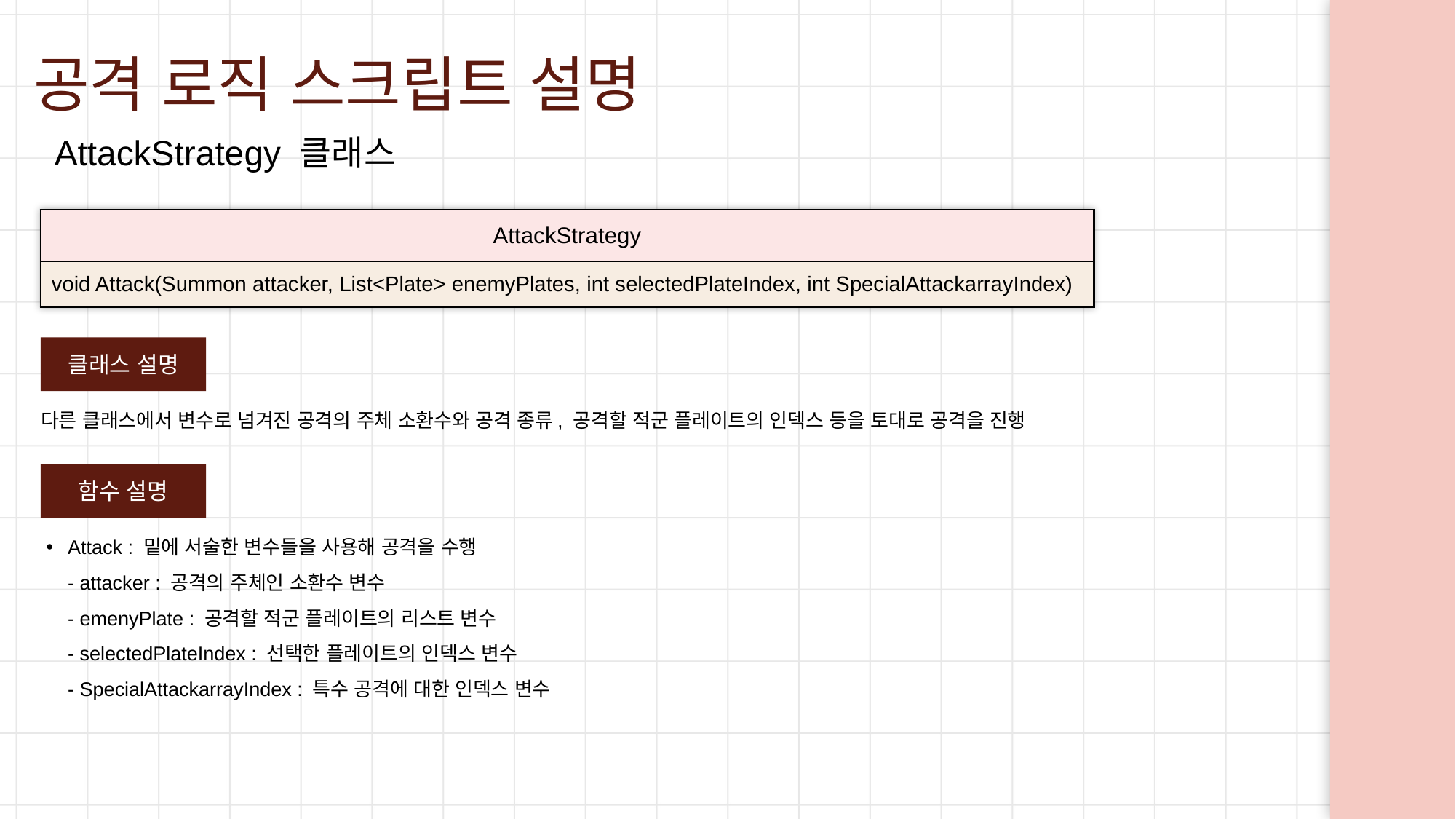

공격 로직 스크립트 설명
AttackStrategy 클래스
| AttackStrategy |
| --- |
| void Attack(Summon attacker, List<Plate> enemyPlates, int selectedPlateIndex, int SpecialAttackarrayIndex) |
클래스 설명
다른 클래스에서 변수로 넘겨진 공격의 주체 소환수와 공격 종류, 공격할 적군 플레이트의 인덱스 등을 토대로 공격을 진행
함수 설명
Attack : 밑에 서술한 변수들을 사용해 공격을 수행
- attacker : 공격의 주체인 소환수 변수
- emenyPlate : 공격할 적군 플레이트의 리스트 변수
- selectedPlateIndex : 선택한 플레이트의 인덱스 변수
- SpecialAttackarrayIndex : 특수 공격에 대한 인덱스 변수